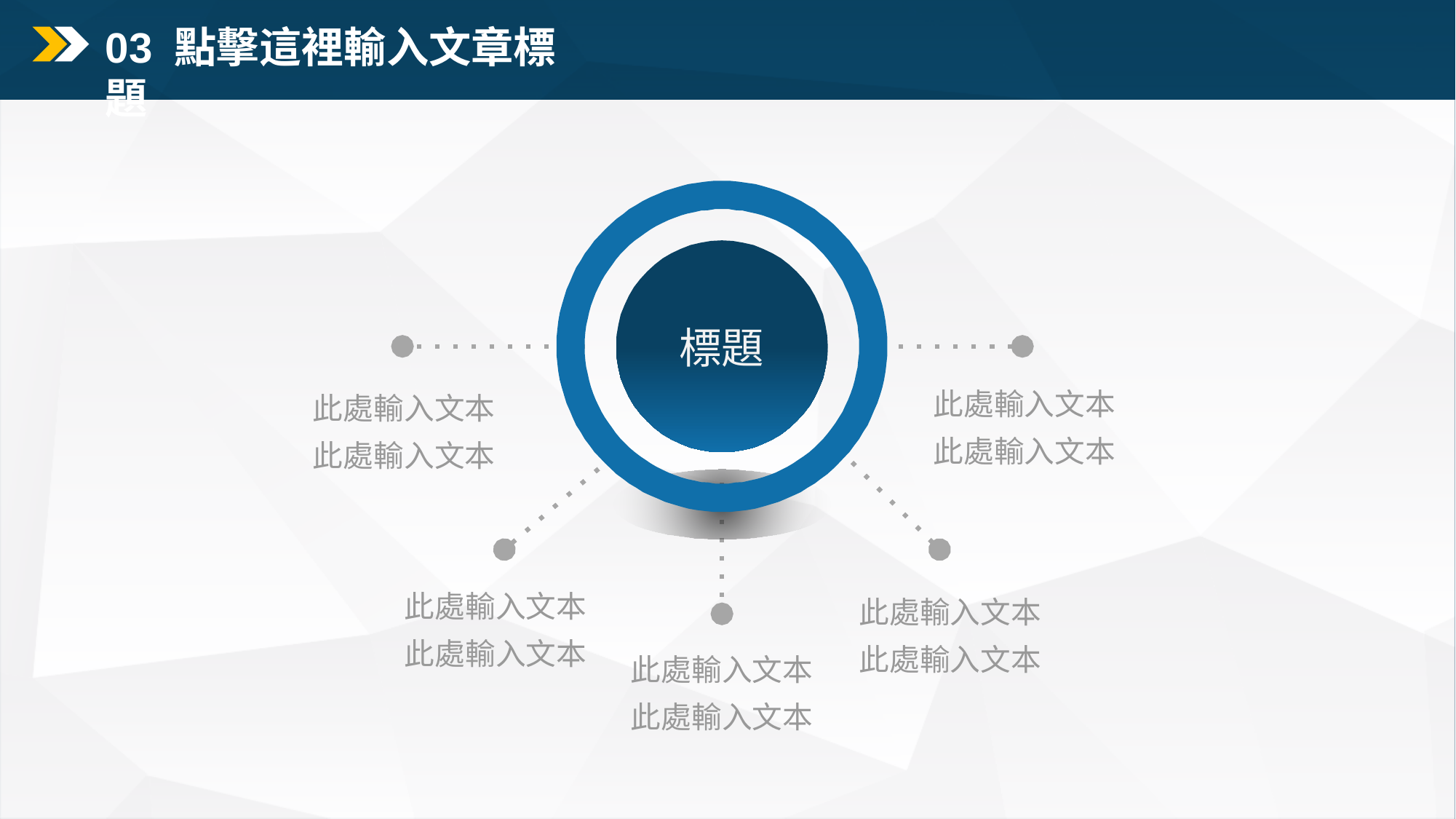

03 點擊這裡輸入文章標題

標題

此處輸入文本
此處輸入文本
此處輸入文本
此處輸入文本
此處輸入文本
此處輸入文本
此處輸入文本
此處輸入文本

此處輸入文本
此處輸入文本